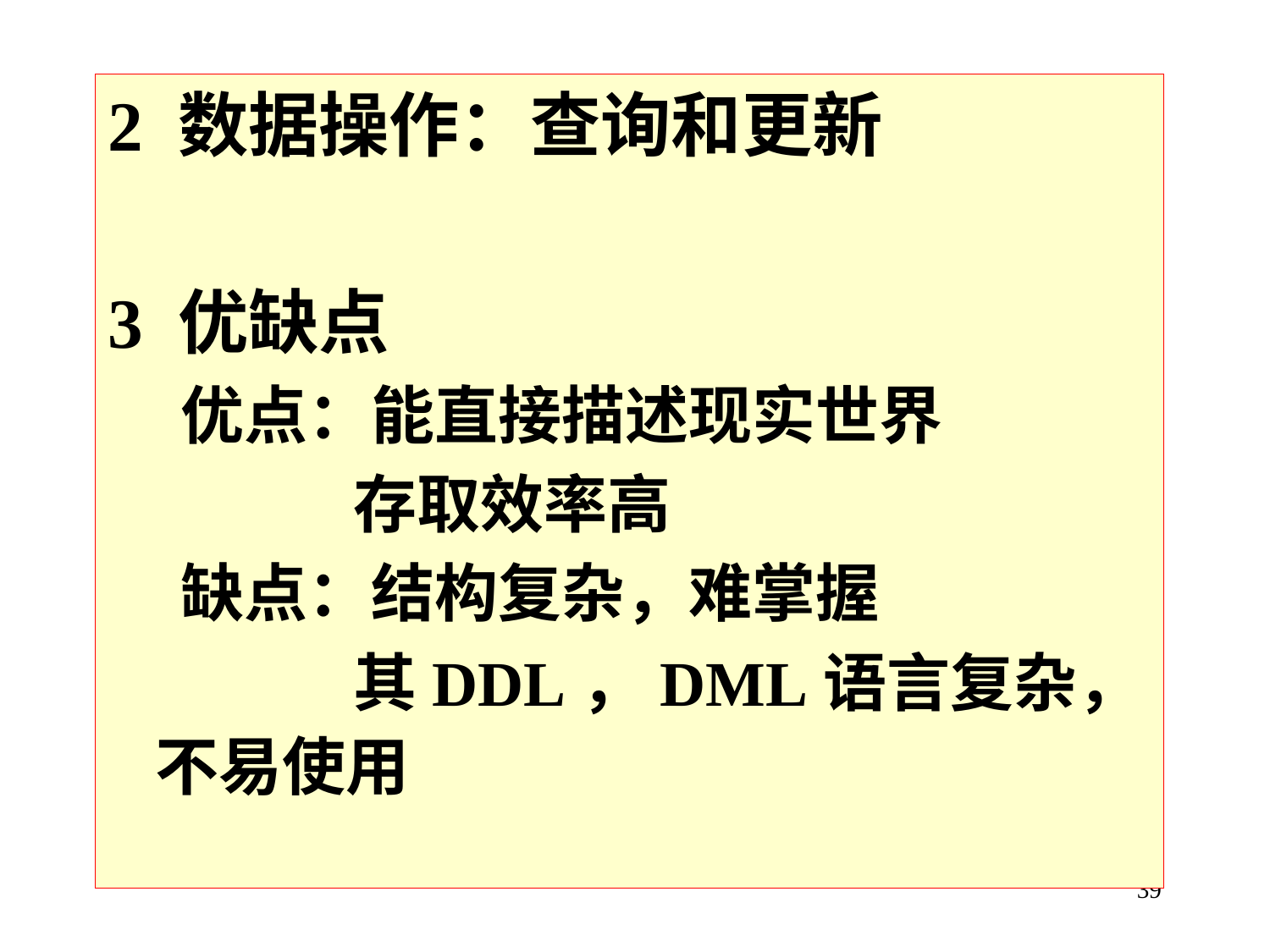

2 数据操作：查询和更新

3 优缺点
    优点：能直接描述现实世界
                存取效率高
    缺点：结构复杂，难掌握
                其DDL，DML语言复杂，不易使用
39